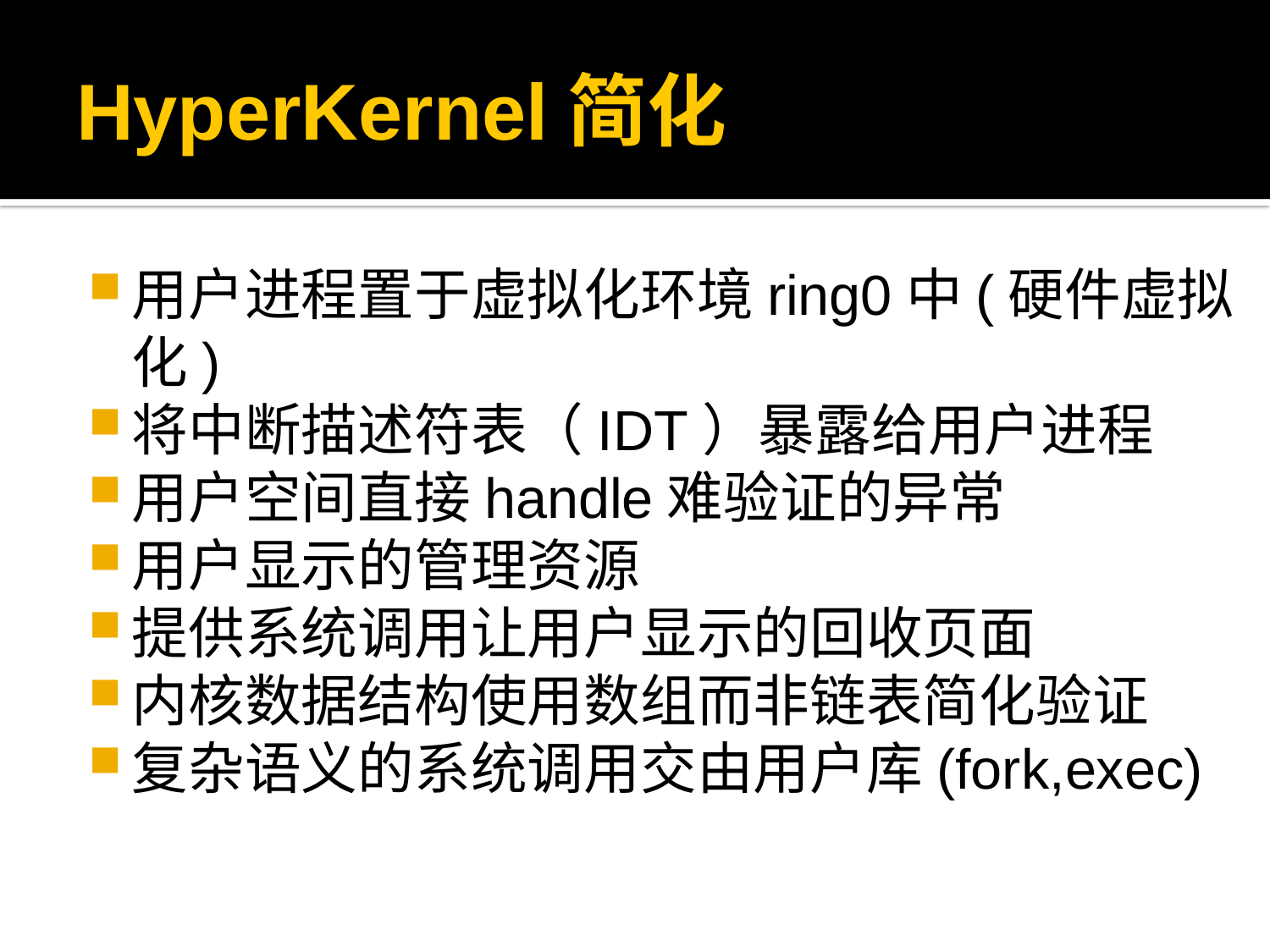

# HyperKernel简化
用户进程置于虚拟化环境ring0中(硬件虚拟化)
将中断描述符表（IDT）暴露给用户进程
用户空间直接handle难验证的异常
用户显示的管理资源
提供系统调用让用户显示的回收页面
内核数据结构使用数组而非链表简化验证
复杂语义的系统调用交由用户库(fork,exec)